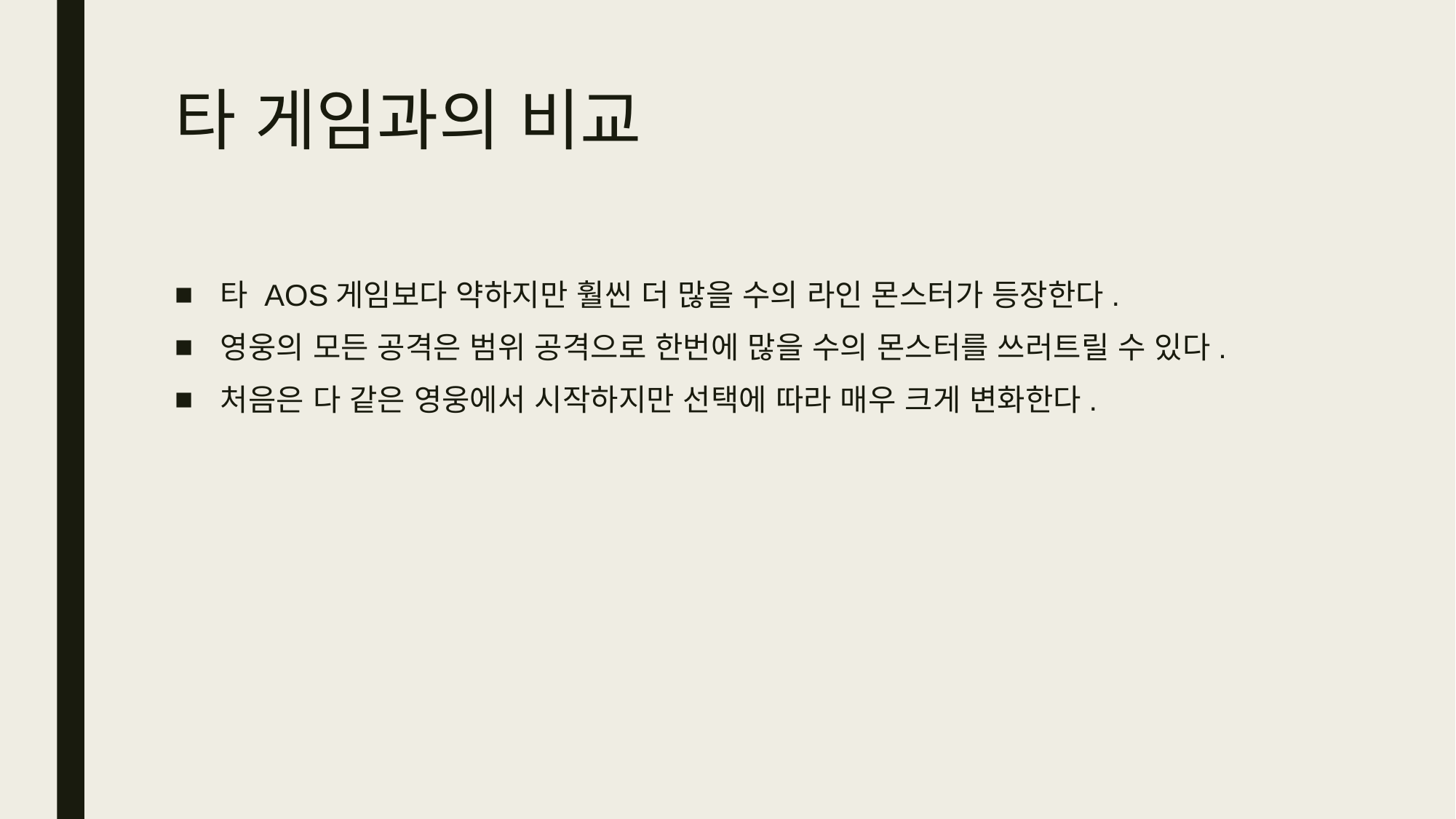

# 타 게임과의 비교
타 AOS게임보다 약하지만 훨씬 더 많을 수의 라인 몬스터가 등장한다.
영웅의 모든 공격은 범위 공격으로 한번에 많을 수의 몬스터를 쓰러트릴 수 있다.
처음은 다 같은 영웅에서 시작하지만 선택에 따라 매우 크게 변화한다.